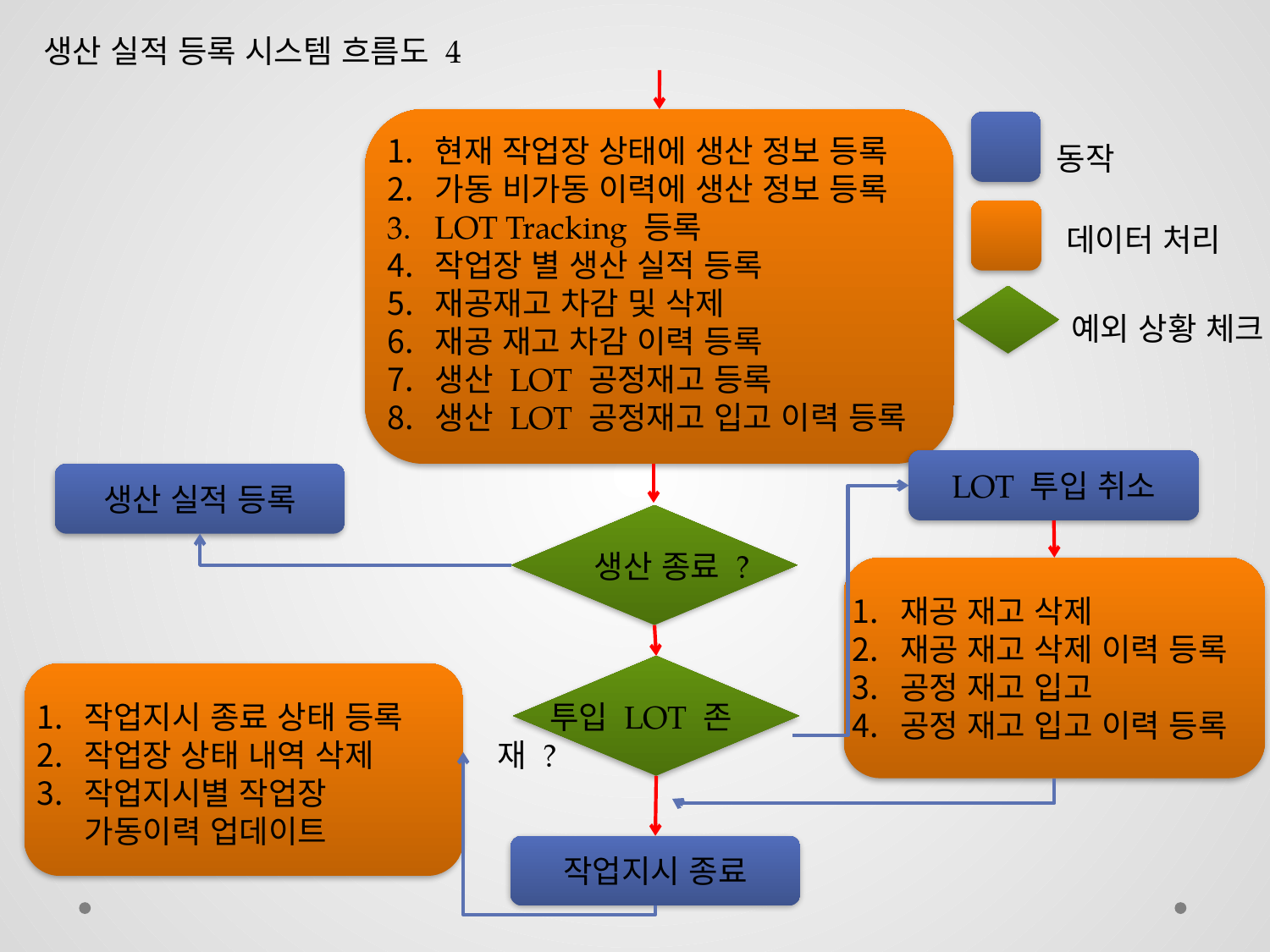

생산 실적 등록 시스템 흐름도 4

현재 작업장 상태에 생산 정보 등록
가동 비가동 이력에 생산 정보 등록
LOT Tracking 등록
작업장 별 생산 실적 등록
재공재고 차감 및 삭제
재공 재고 차감 이력 등록
생산 LOT 공정재고 등록
생산 LOT 공정재고 입고 이력 등록
동작

데이터 처리

예외 상황 체크
LOT 투입 취소
생산 실적 등록

     생산 종료 ?

재공 재고 삭제
재공 재고 삭제 이력 등록
공정 재고 입고
공정 재고 입고 이력 등록

작업지시 종료 상태 등록
작업장 상태 내역 삭제
작업지시별 작업장 가동이력 업데이트
     투입 LOT 존재 ?
작업지시 종료